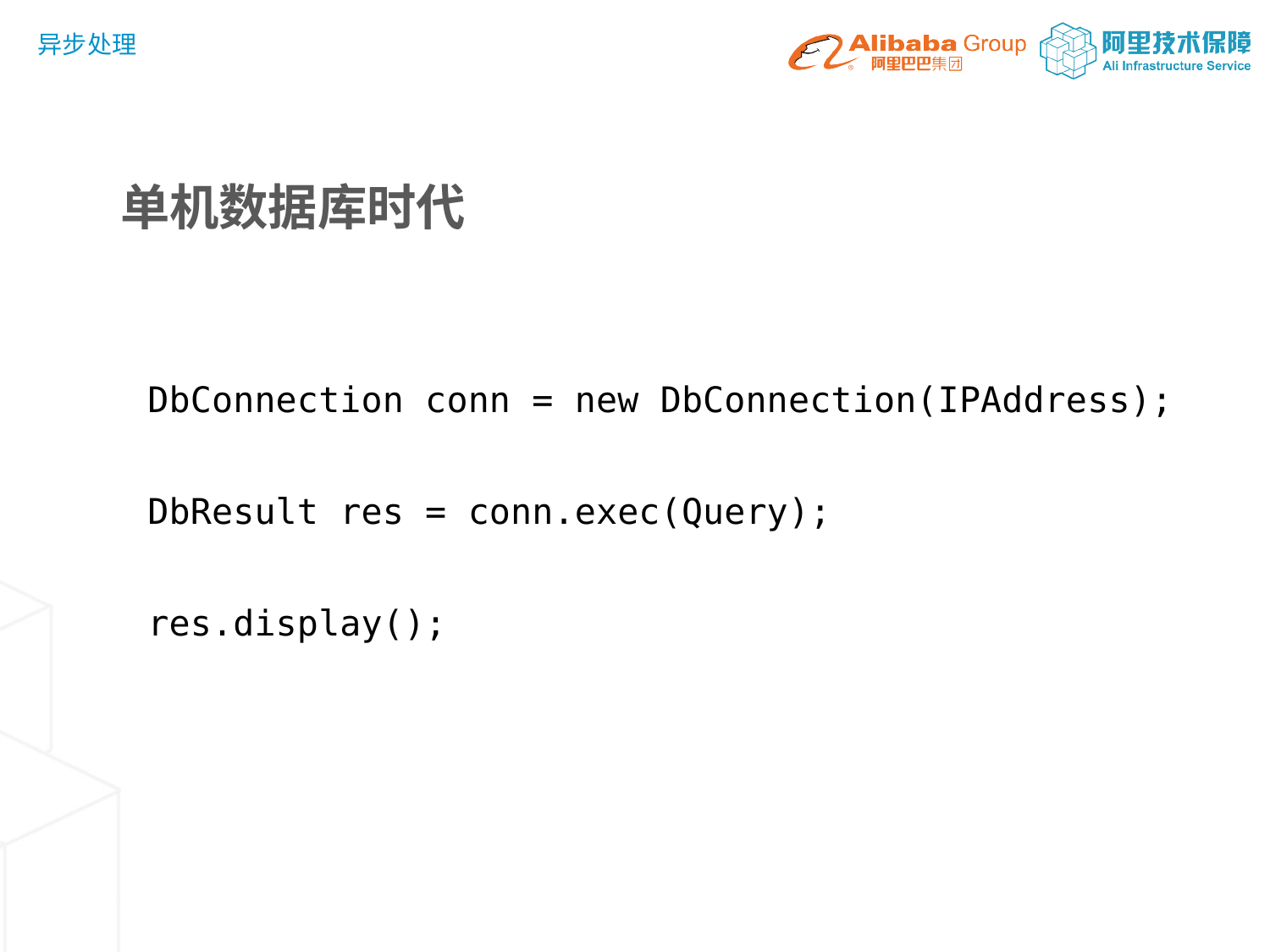

异步处理
单机数据库时代

DbConnection conn = new DbConnection(IPAddress);

DbResult res = conn.exec(Query);

res.display();